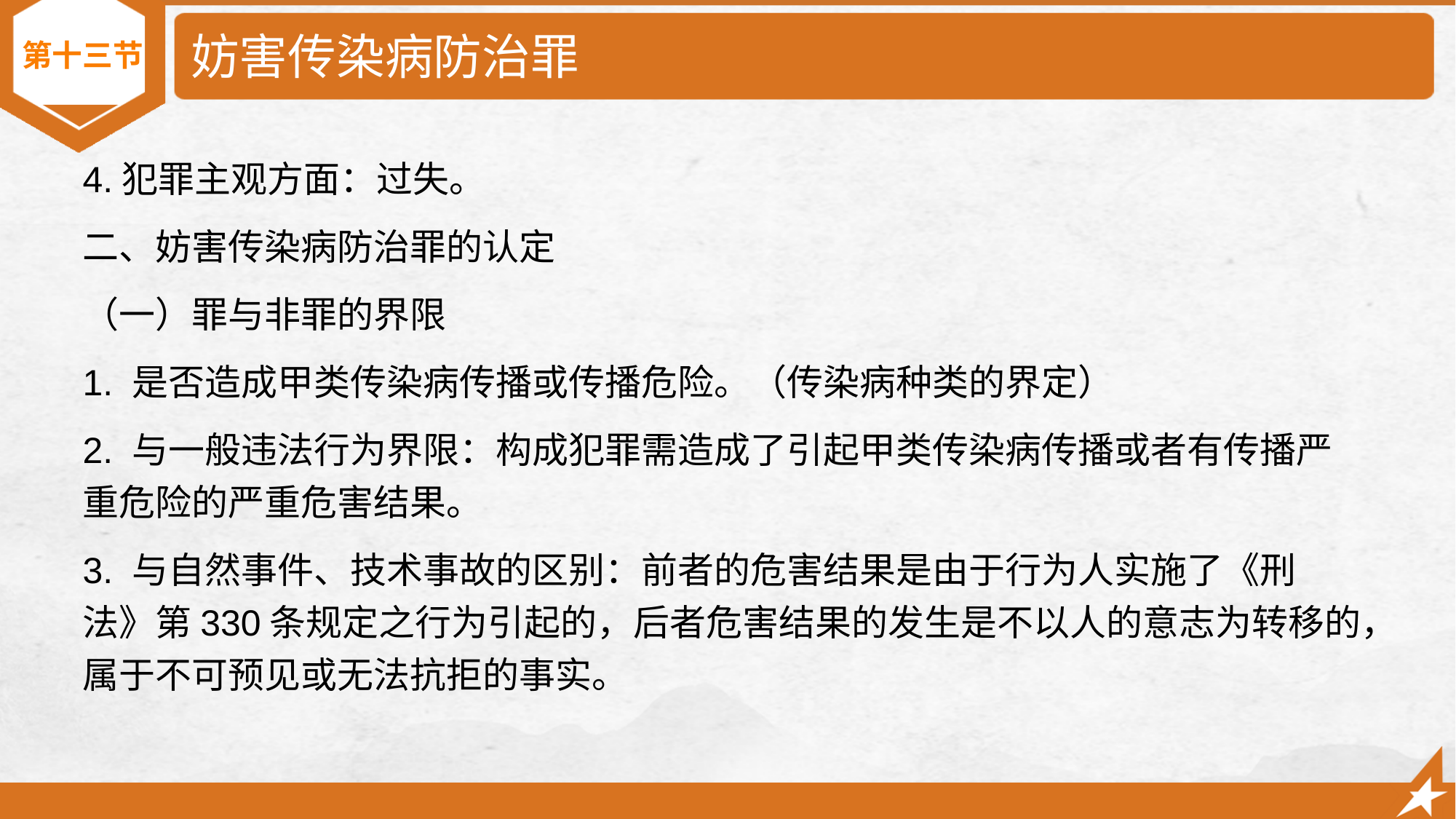

# 妨害传染病防治罪
第十三节
4.犯罪主观方面：过失。
二、妨害传染病防治罪的认定
（一）罪与非罪的界限
1. 是否造成甲类传染病传播或传播危险。（传染病种类的界定）
2. 与一般违法行为界限：构成犯罪需造成了引起甲类传染病传播或者有传播严重危险的严重危害结果。
3. 与自然事件、技术事故的区别：前者的危害结果是由于行为人实施了《刑法》第330条规定之行为引起的，后者危害结果的发生是不以人的意志为转移的，属于不可预见或无法抗拒的事实。